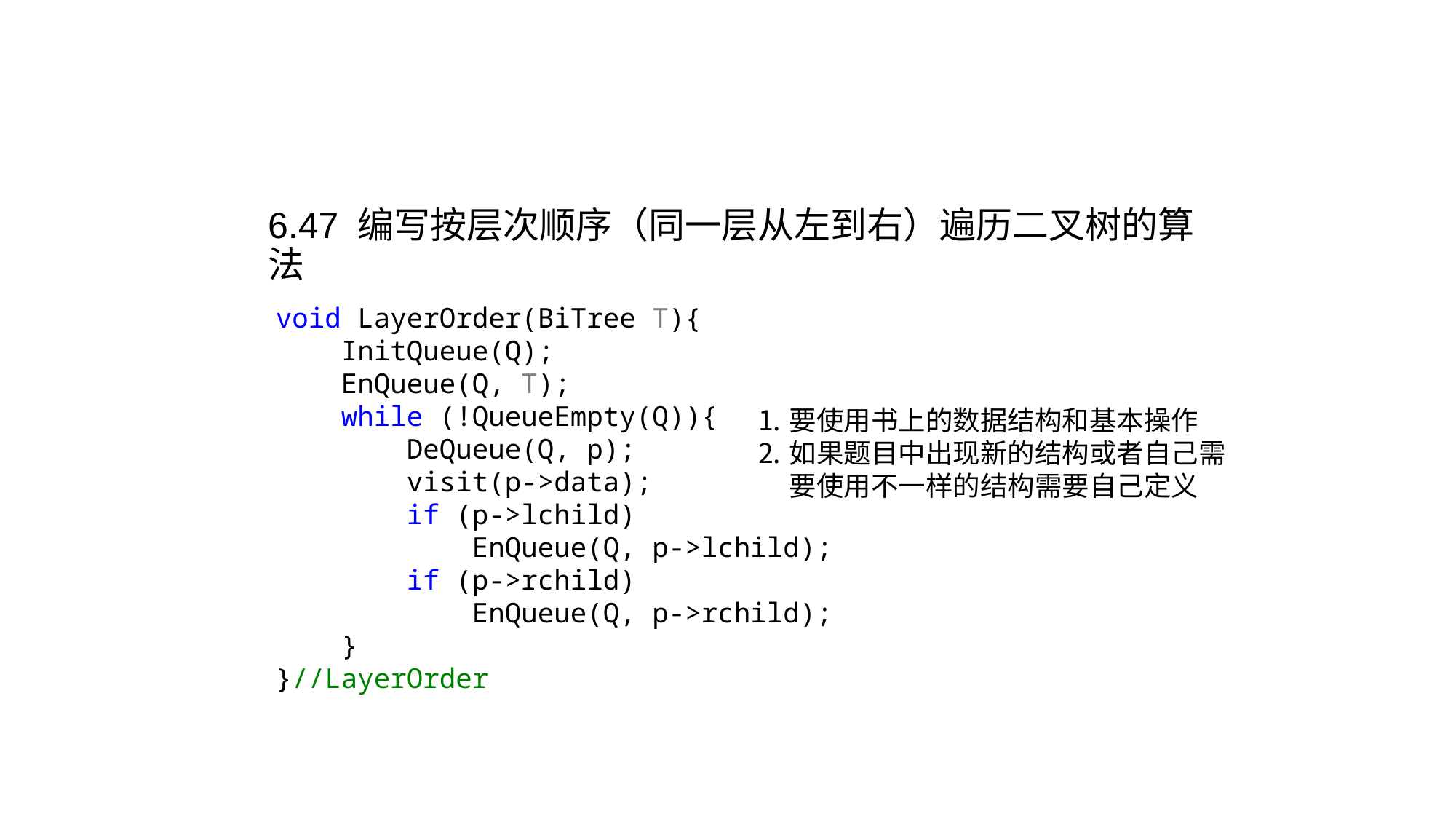

6.47 编写按层次顺序（同一层从左到右）遍历二叉树的算法
void LayerOrder(BiTree T){
    InitQueue(Q);
    EnQueue(Q, T);
    while (!QueueEmpty(Q)){
        DeQueue(Q, p);
        visit(p->data);
        if (p->lchild)
            EnQueue(Q, p->lchild);
        if (p->rchild)
            EnQueue(Q, p->rchild);
    }
}//LayerOrder
要使用书上的数据结构和基本操作
如果题目中出现新的结构或者自己需要使用不一样的结构需要自己定义